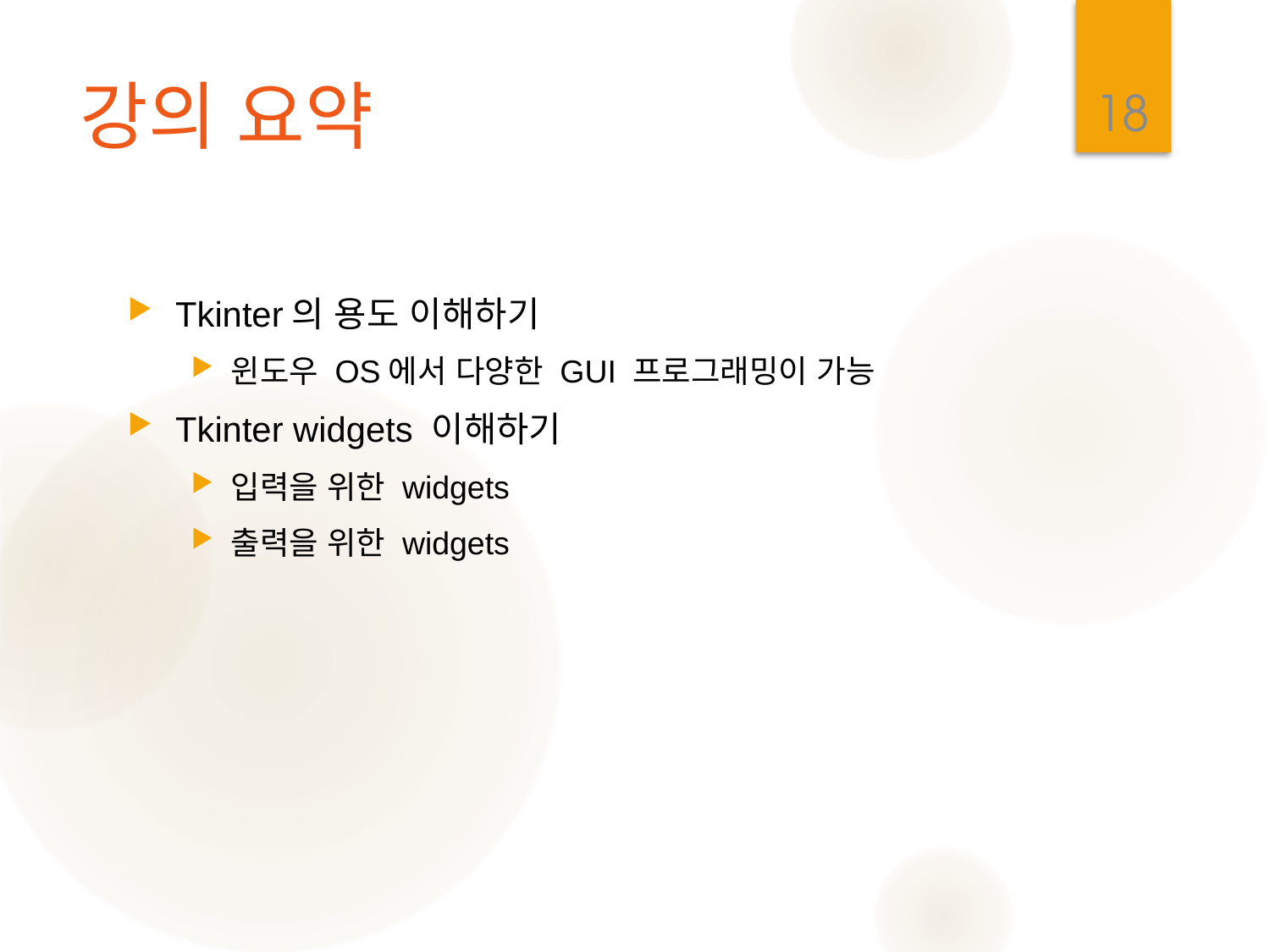

18
# 강의 요약
Tkinter의 용도 이해하기
윈도우 OS에서 다양한 GUI 프로그래밍이 가능
Tkinter widgets 이해하기
입력을 위한 widgets
출력을 위한 widgets